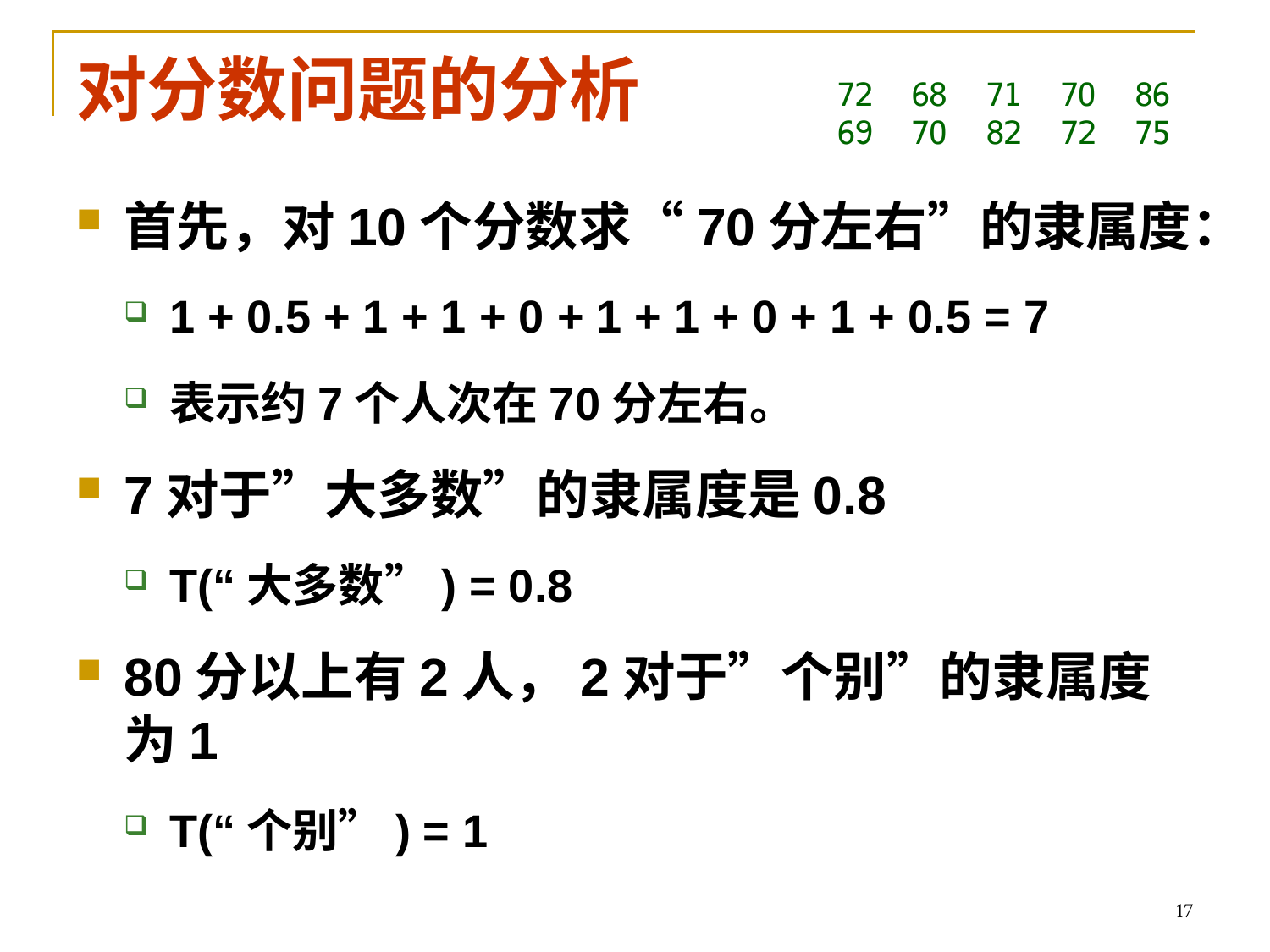

# 对分数问题的分析
72    68    71    70    86
69    70    82    72    75
首先，对10个分数求“70分左右”的隶属度：
1 + 0.5 + 1 + 1 + 0 + 1 + 1 + 0 + 1 + 0.5 = 7
表示约7个人次在70分左右。
7对于”大多数”的隶属度是0.8
T(“大多数”) = 0.8
80分以上有2人，2对于”个别”的隶属度为1
T(“个别”) = 1
17